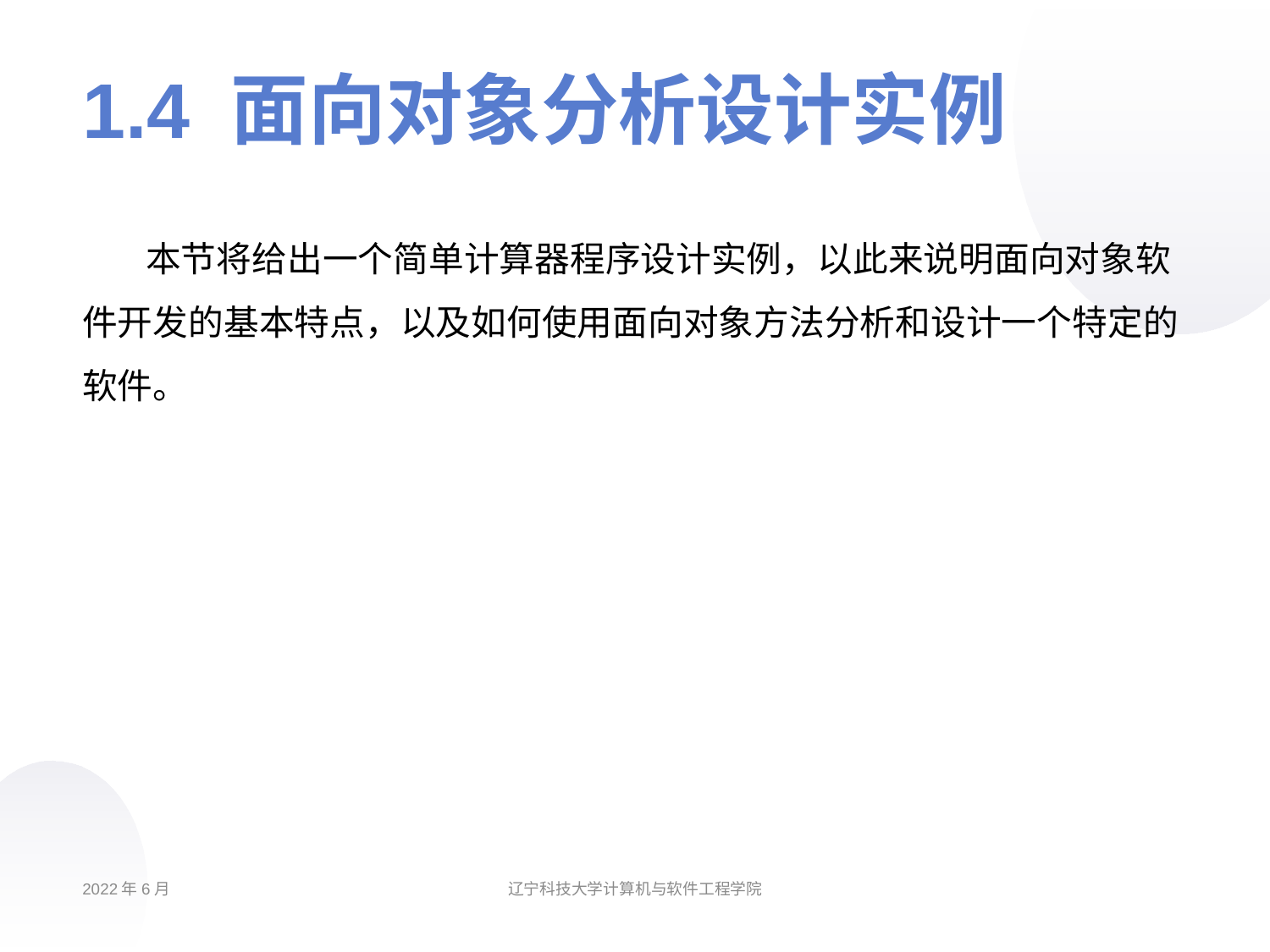

# 1.4 面向对象分析设计实例
本节将给出一个简单计算器程序设计实例，以此来说明面向对象软件开发的基本特点，以及如何使用面向对象方法分析和设计一个特定的软件。

2022年6月
辽宁科技大学计算机与软件工程学院
172